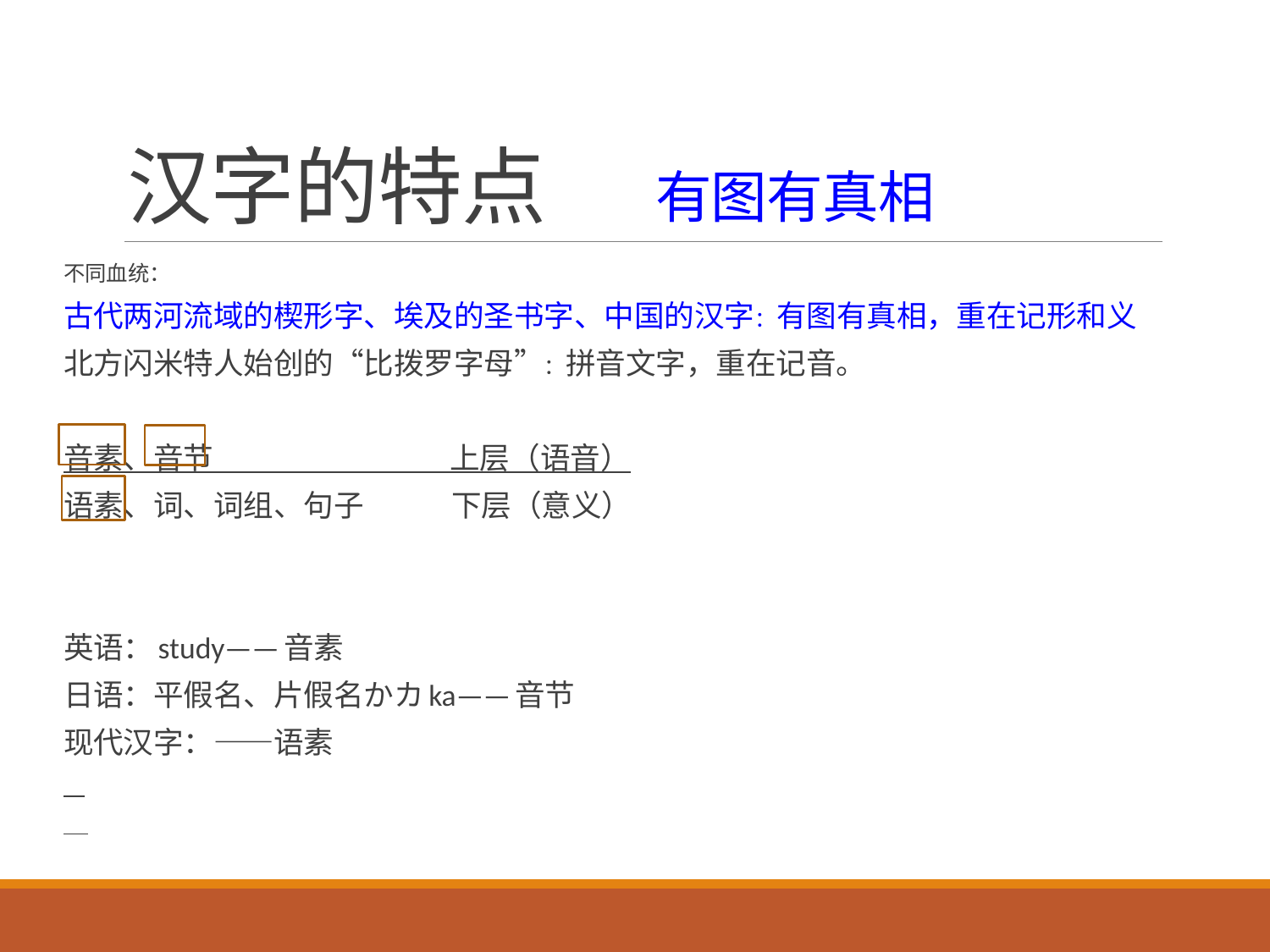

# 汉字的特点      有图有真相
不同血统：
古代两河流域的楔形字、埃及的圣书字、中国的汉字：有图有真相，重在记形和义
北方闪米特人始创的“比拨罗字母”：拼音文字，重在记音。

音素、音节                                   上层（语音）
语素、词、词组、句子             下层（意义）

英语：study——音素
日语：平假名、片假名かカka——音节
现代汉字：——语素